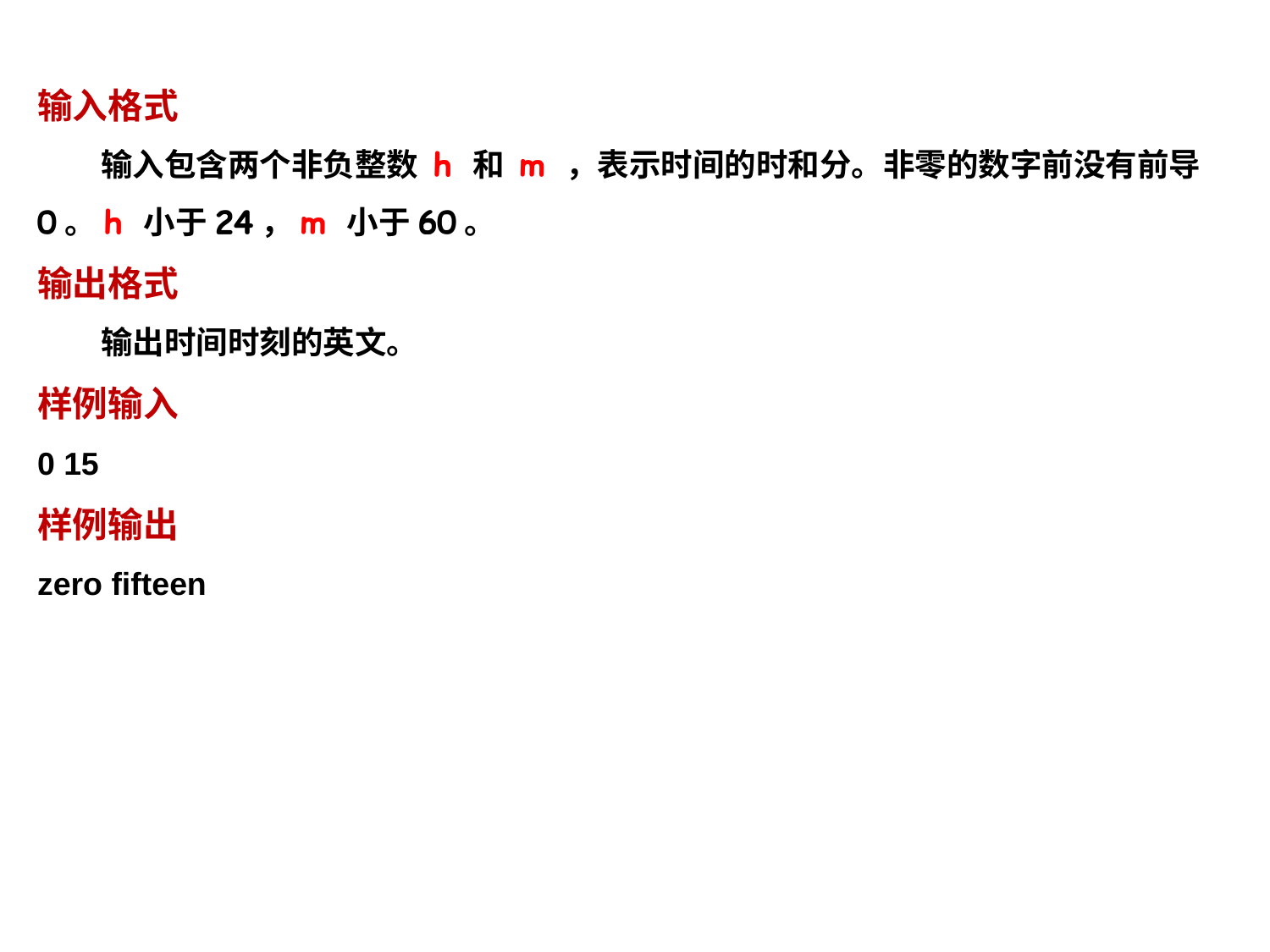

输入格式
　　输入包含两个非负整数 h 和 m ，表示时间的时和分。非零的数字前没有前导0。h 小于24，m 小于60。
输出格式
　　输出时间时刻的英文。
样例输入
0 15
样例输出
zero fifteen